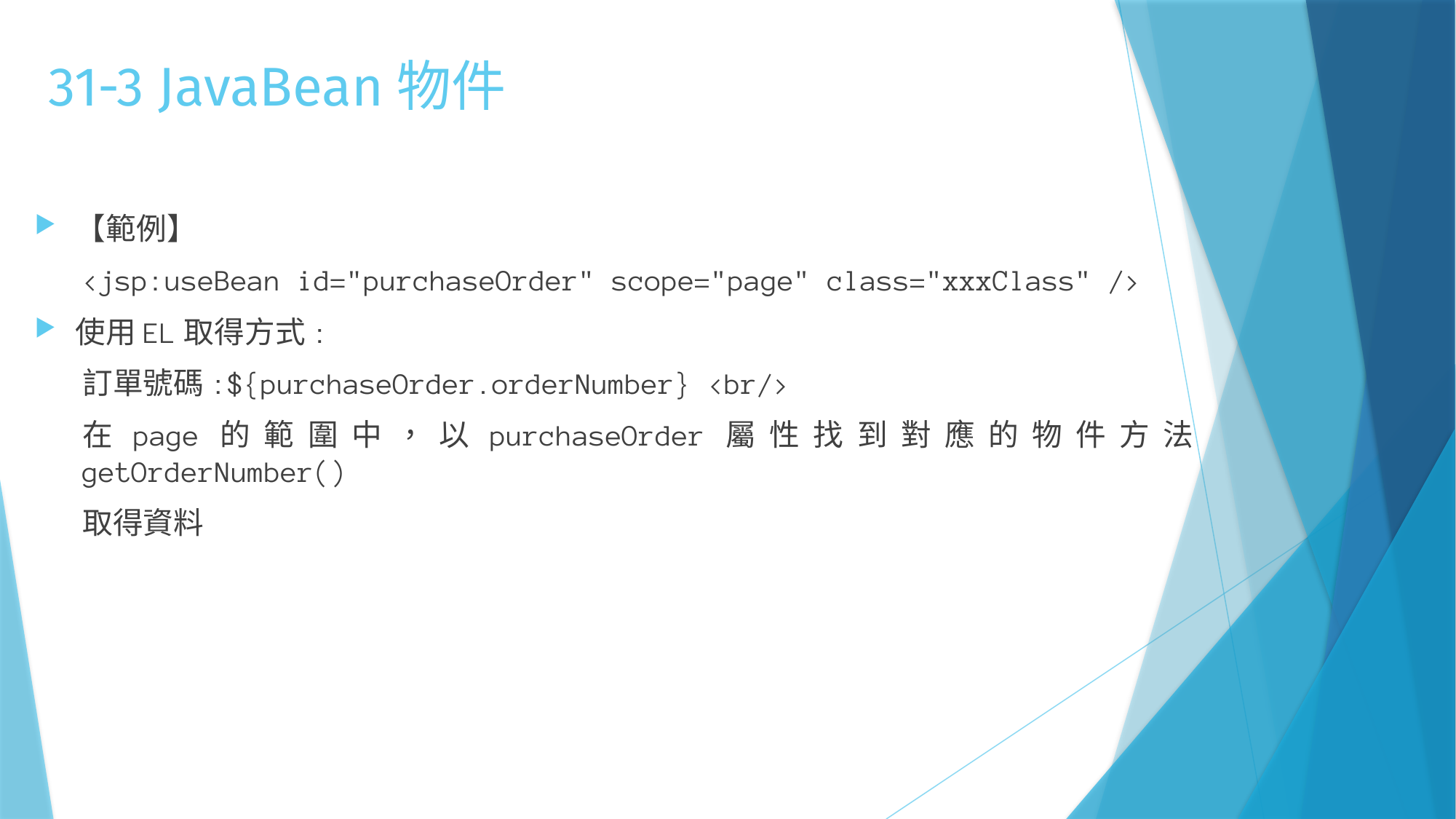

# 31-3 JavaBean物件
【範例】
<jsp:useBean id="purchaseOrder" scope="page" class="xxxClass" />
使用EL取得方式:
訂單號碼:${purchaseOrder.orderNumber} <br/>
在page的範圍中，以purchaseOrder屬性找到對應的物件方法getOrderNumber()
取得資料